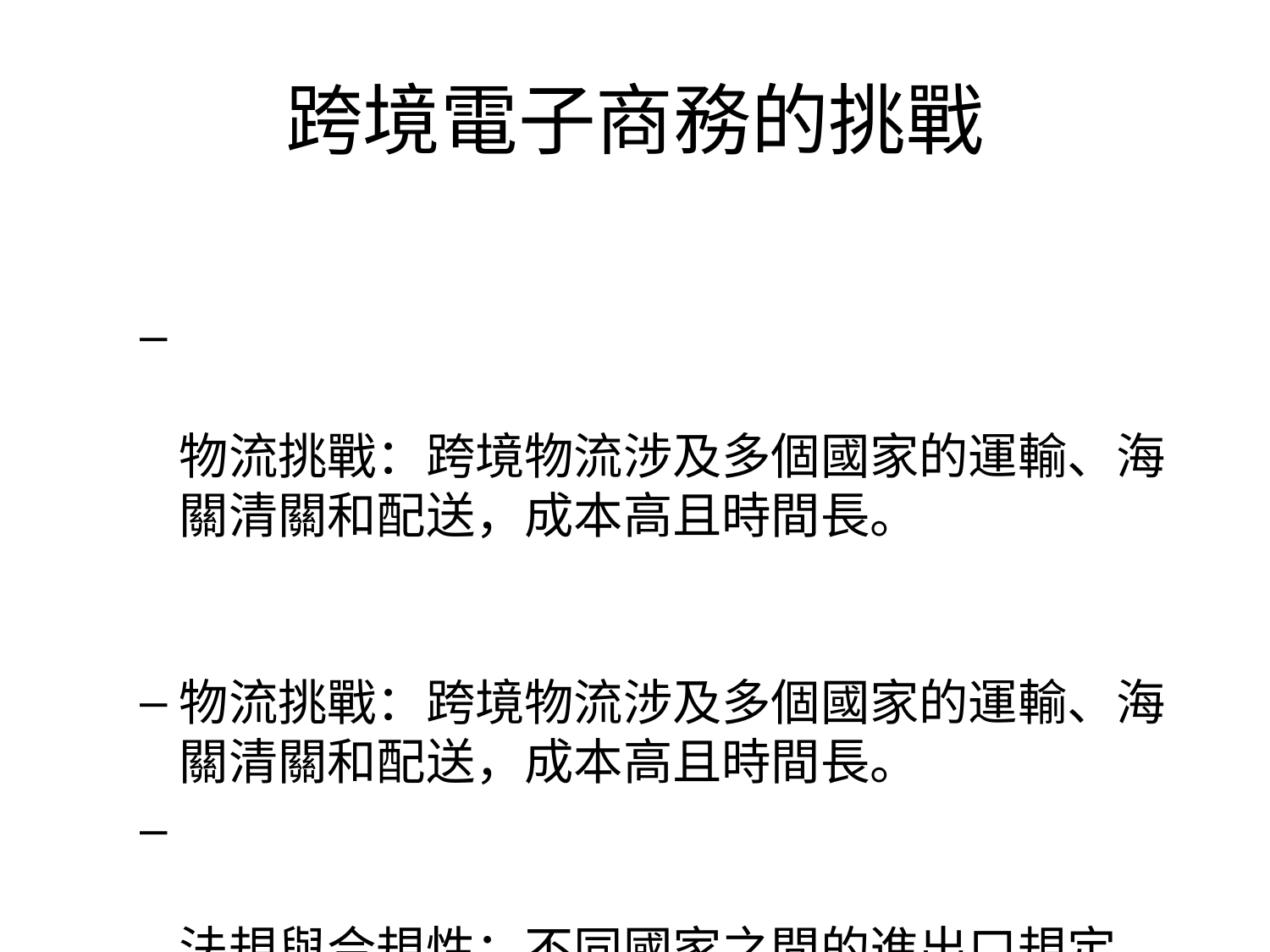

# 跨境電子商務的挑戰

物流挑戰：跨境物流涉及多個國家的運輸、海關清關和配送，成本高且時間長。
物流挑戰：跨境物流涉及多個國家的運輸、海關清關和配送，成本高且時間長。
法規與合規性：不同國家之間的進出口規定、稅收政策和法律體系不同，企業需要遵守相關法規，避免法律風險。
法規與合規性：不同國家之間的進出口規定、稅收政策和法律體系不同，企業需要遵守相關法規，避免法律風險。
文化差異：消費者的購買行為和偏好因文化不同而有所差異，企業需要理解並適應這些文化差異。
文化差異：消費者的購買行為和偏好因文化不同而有所差異，企業需要理解並適應這些文化差異。
貨幣波動與匯率風險：跨境交易中涉及不同貨幣，匯率波動可能影響到價格和利潤。
貨幣波動與匯率風險：跨境交易中涉及不同貨幣，匯率波動可能影響到價格和利潤。